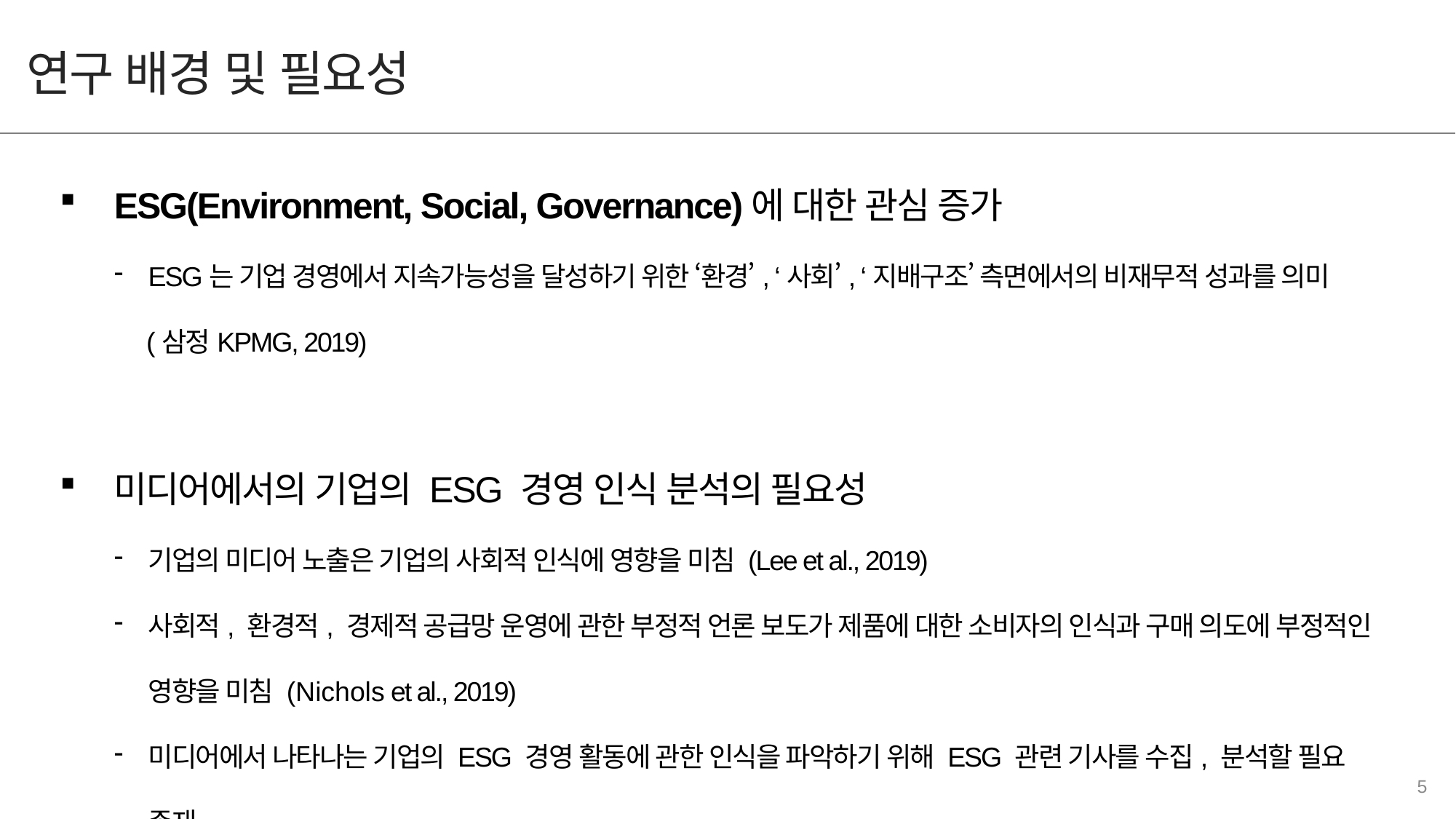

연구 배경 및 필요성
ESG(Environment, Social, Governance)에 대한 관심 증가
ESG는 기업 경영에서 지속가능성을 달성하기 위한 ‘환경’, ‘사회’, ‘지배구조’ 측면에서의 비재무적 성과를 의미
     (삼정KPMG, 2019)

미디어에서의 기업의 ESG 경영 인식 분석의 필요성
기업의 미디어 노출은 기업의 사회적 인식에 영향을 미침 (Lee et al., 2019)
사회적, 환경적, 경제적 공급망 운영에 관한 부정적 언론 보도가 제품에 대한 소비자의 인식과 구매 의도에 부정적인 영향을 미침 (Nichols et al., 2019)
미디어에서 나타나는 기업의 ESG 경영 활동에 관한 인식을 파악하기 위해 ESG 관련 기사를 수집, 분석할 필요 존재
5